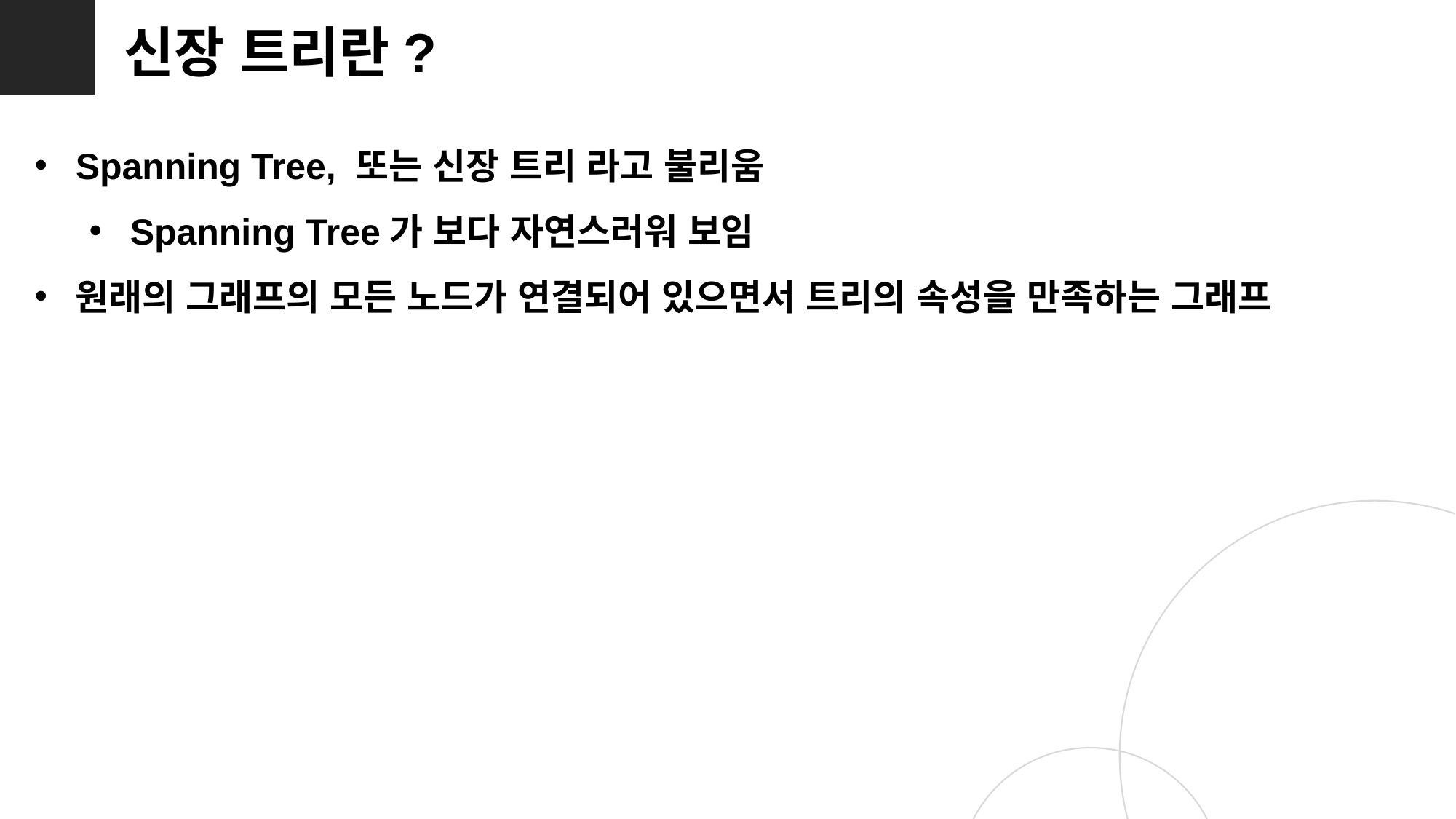

신장 트리란?
Spanning Tree, 또는 신장 트리 라고 불리움
Spanning Tree가 보다 자연스러워 보임
원래의 그래프의 모든 노드가 연결되어 있으면서 트리의 속성을 만족하는 그래프